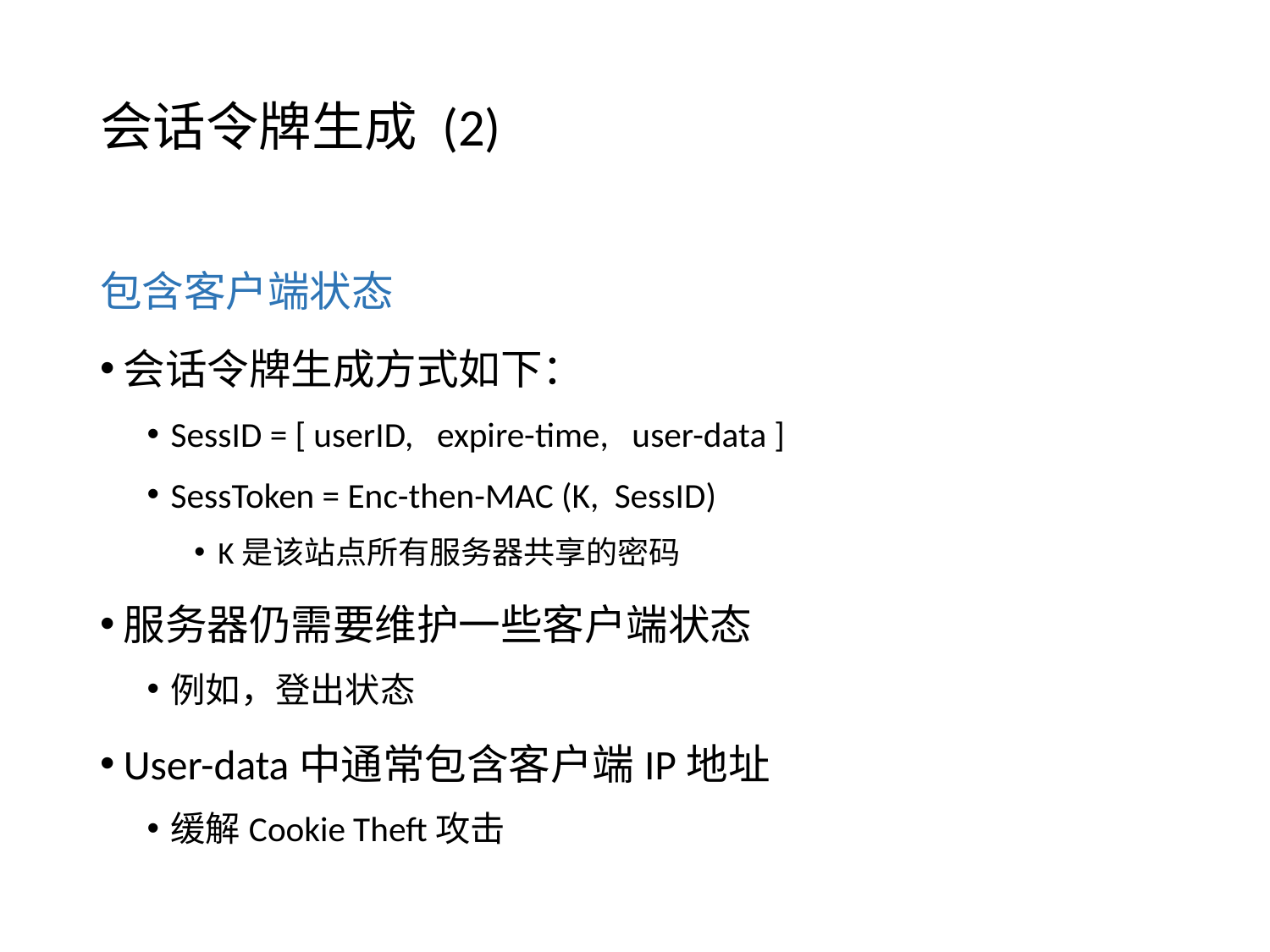

# 会话令牌生成 (2)
包含客户端状态
会话令牌生成方式如下：
SessID = [ userID,   expire-time,   user-data ]
SessToken = Enc-then-MAC (K,  SessID)
K是该站点所有服务器共享的密码
服务器仍需要维护一些客户端状态
例如，登出状态
User-data中通常包含客户端IP地址
缓解Cookie Theft攻击

28